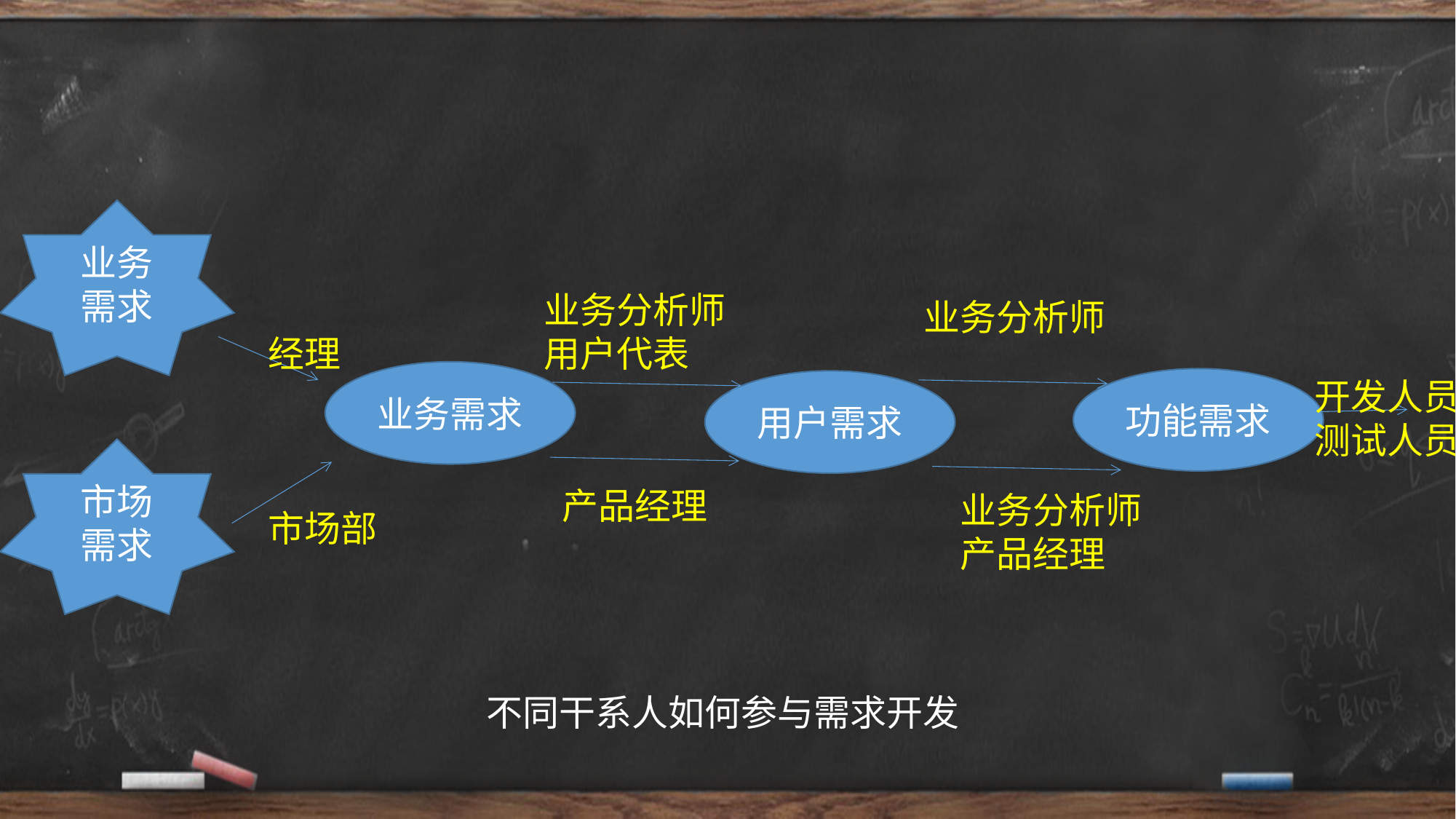

业务需求
业务分析师
用户代表
业务分析师
经理
业务需求
功能需求
开发人员
测试人员
用户需求
市场需求
产品经理
业务分析师
产品经理
市场部
不同干系人如何参与需求开发